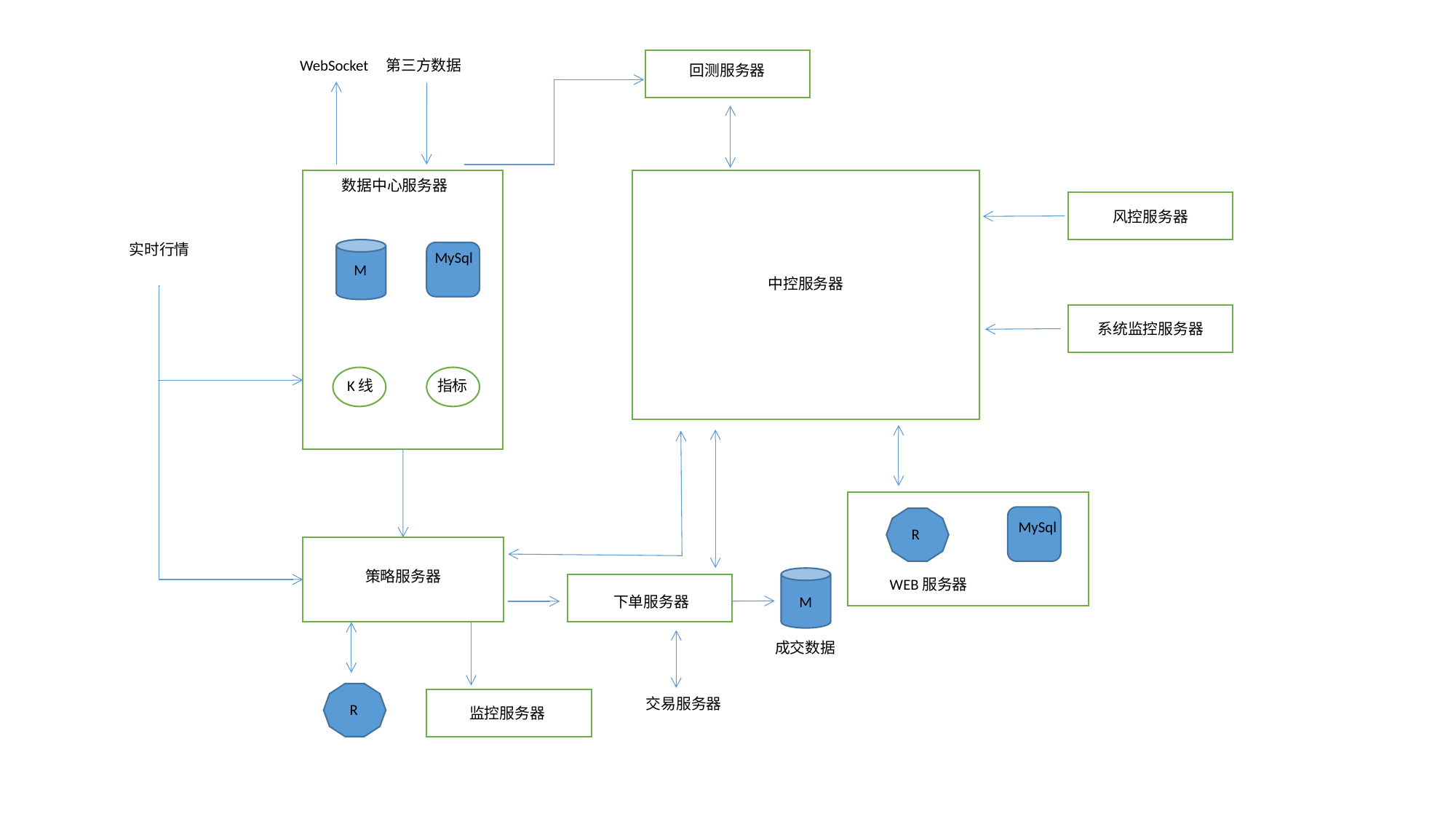

WebSocket
第三方数据

回测服务器

数据中心服务器

风控服务器
实时行情

MySql

M
中控服务器

系统监控服务器

K线
指标

MySql
R

策略服务器

WEB服务器

下单服务器
M

成交数据

交易服务器

R
监控服务器